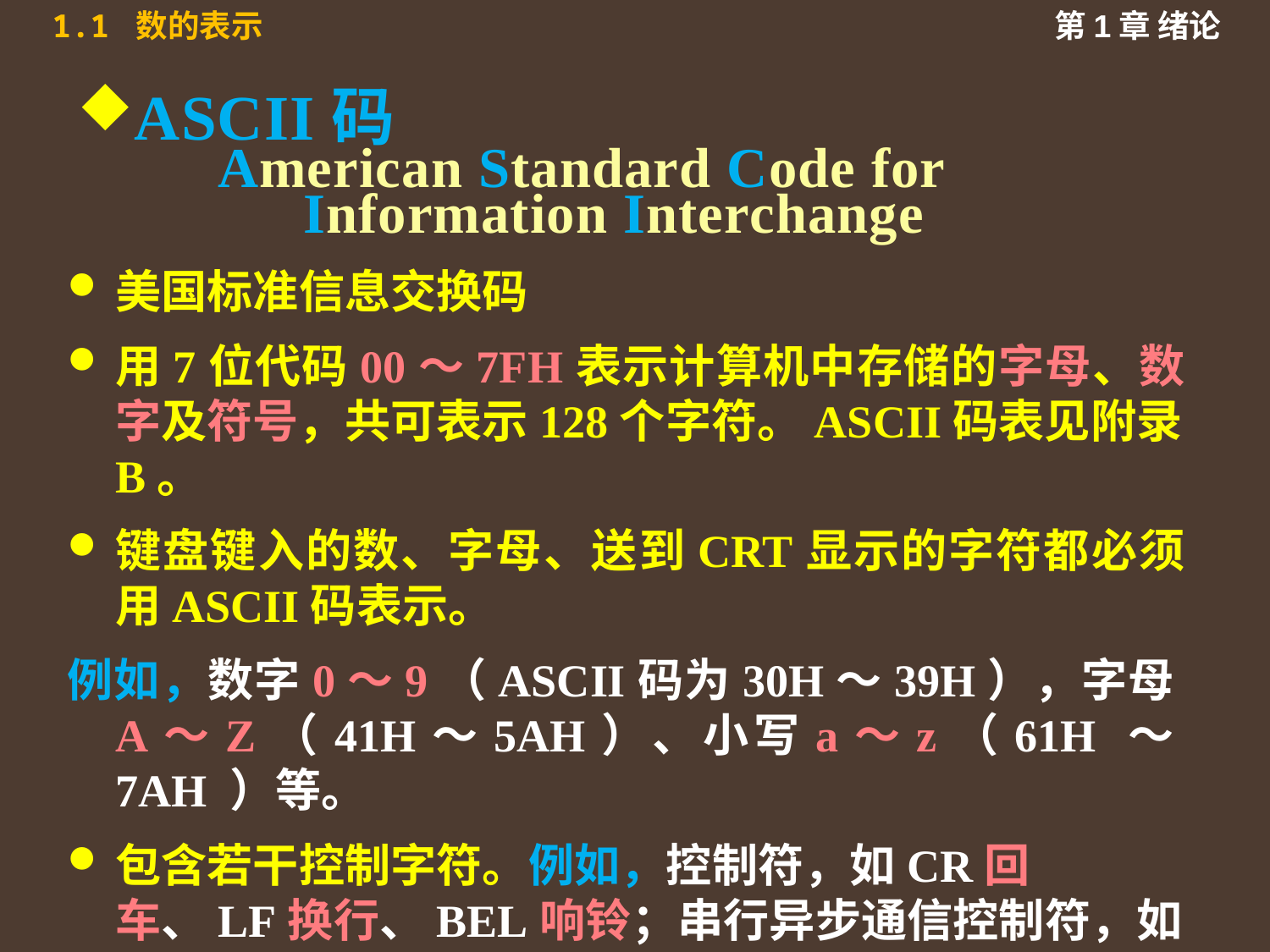

# ASCII码 American Standard Code for Information Interchange
美国标准信息交换码
用7位代码00～7FH表示计算机中存储的字母、数字及符号，共可表示128个字符。ASCII码表见附录B。
键盘键入的数、字母、送到CRT显示的字符都必须用ASCII码表示。
例如，数字0～9（ASCII码为30H～39H），字母A～Z（41H～5AH）、小写a～z（61H ～7AH ）等。
包含若干控制字符。例如，控制符，如CR回车、LF换行、BEL响铃；串行异步通信控制符，如STX文本开始、ETX文本结束、ENQ询问。